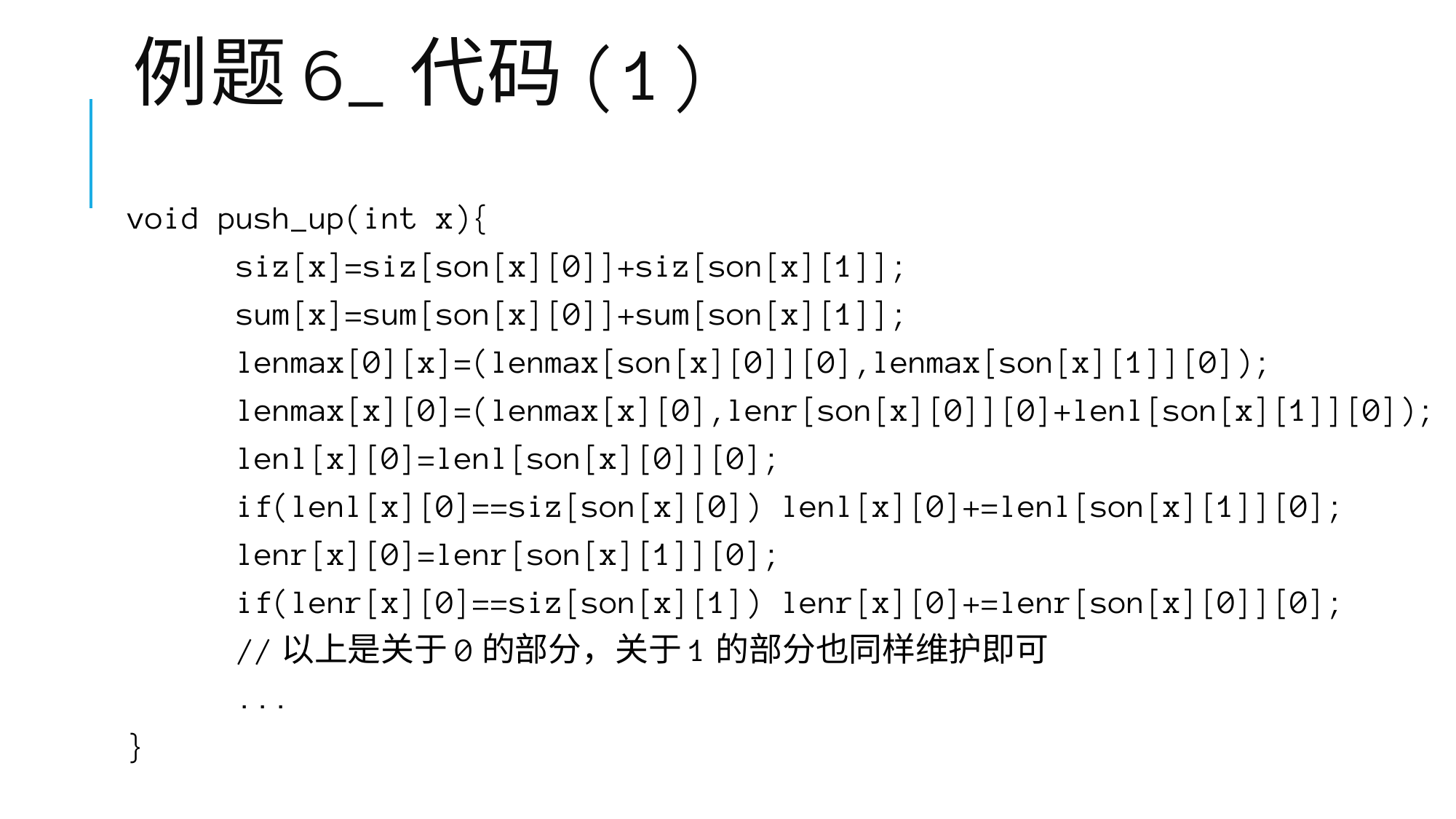

# 例题6_代码(1)
void push_up(int x){
	siz[x]=siz[son[x][0]]+siz[son[x][1]];
	sum[x]=sum[son[x][0]]+sum[son[x][1]];
	lenmax[0][x]=(lenmax[son[x][0]][0],lenmax[son[x][1]][0]);
	lenmax[x][0]=(lenmax[x][0],lenr[son[x][0]][0]+lenl[son[x][1]][0]);
	lenl[x][0]=lenl[son[x][0]][0];
	if(lenl[x][0]==siz[son[x][0]) lenl[x][0]+=lenl[son[x][1]][0];
	lenr[x][0]=lenr[son[x][1]][0];
	if(lenr[x][0]==siz[son[x][1]) lenr[x][0]+=lenr[son[x][0]][0];
	//以上是关于0的部分，关于1的部分也同样维护即可
	...
}